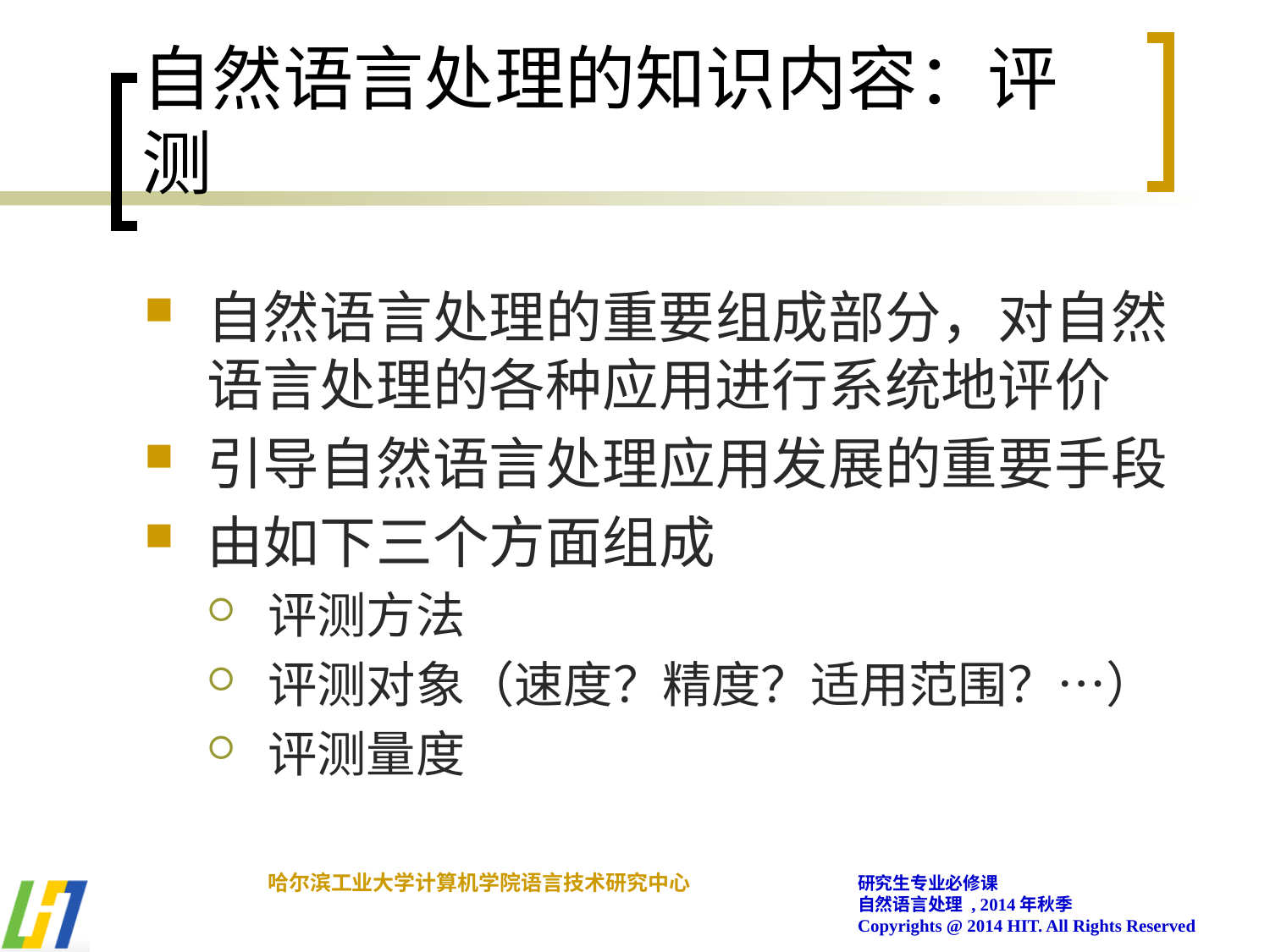

# 自然语言处理的知识内容：评测
自然语言处理的重要组成部分，对自然语言处理的各种应用进行系统地评价
引导自然语言处理应用发展的重要手段
由如下三个方面组成
评测方法
评测对象（速度？精度？适用范围？…）
评测量度

哈尔滨工业大学计算机学院语言技术研究中心
研究生专业必修课
自然语言处理 , 2014年秋季
Copyrights @ 2014 HIT. All Rights Reserved